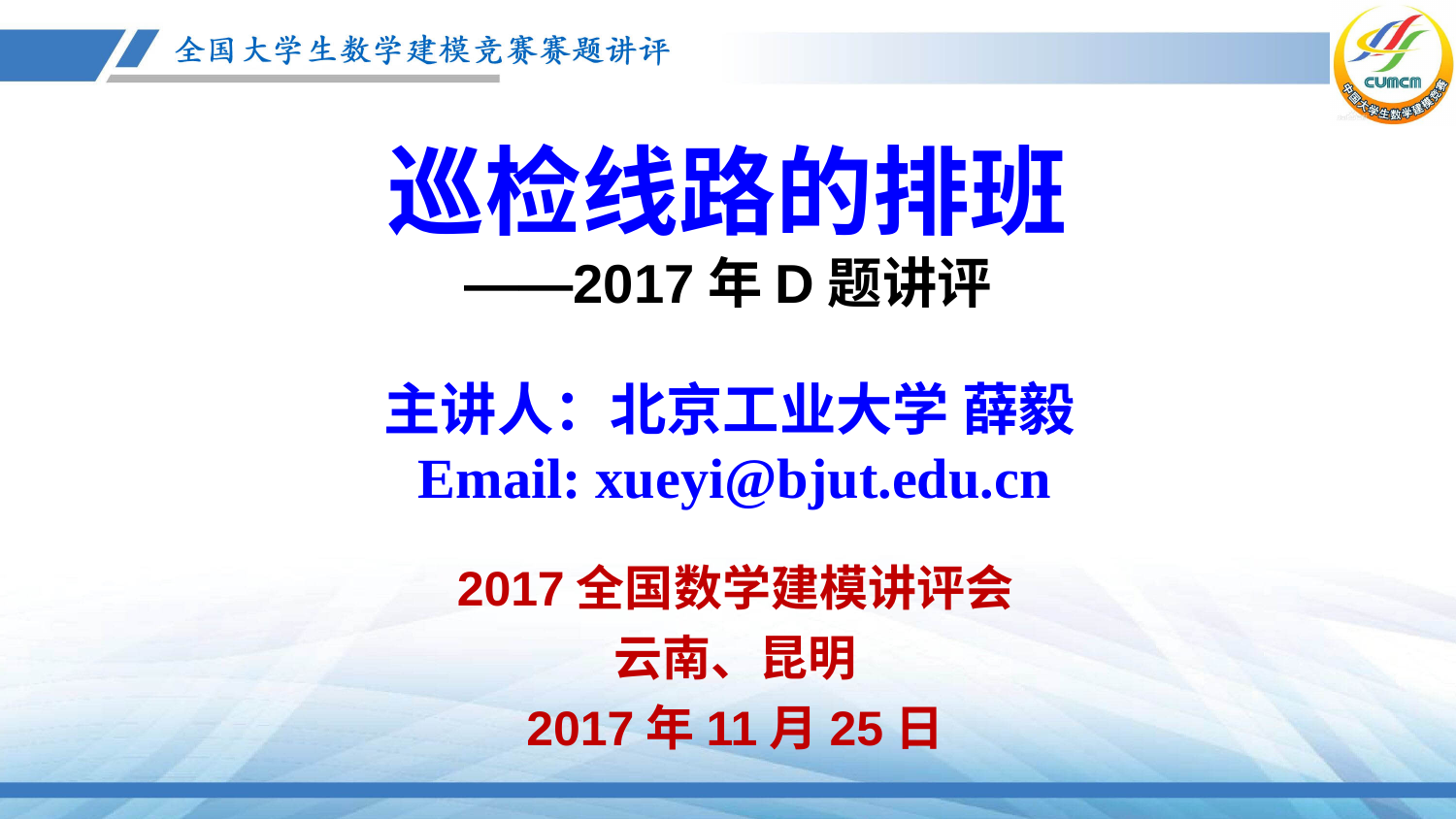

巡检线路的排班
——2017年D题讲评
主讲人：北京工业大学 薛毅
 Email: xueyi@bjut.edu.cn
2017全国数学建模讲评会
云南、昆明
2017年11月25日